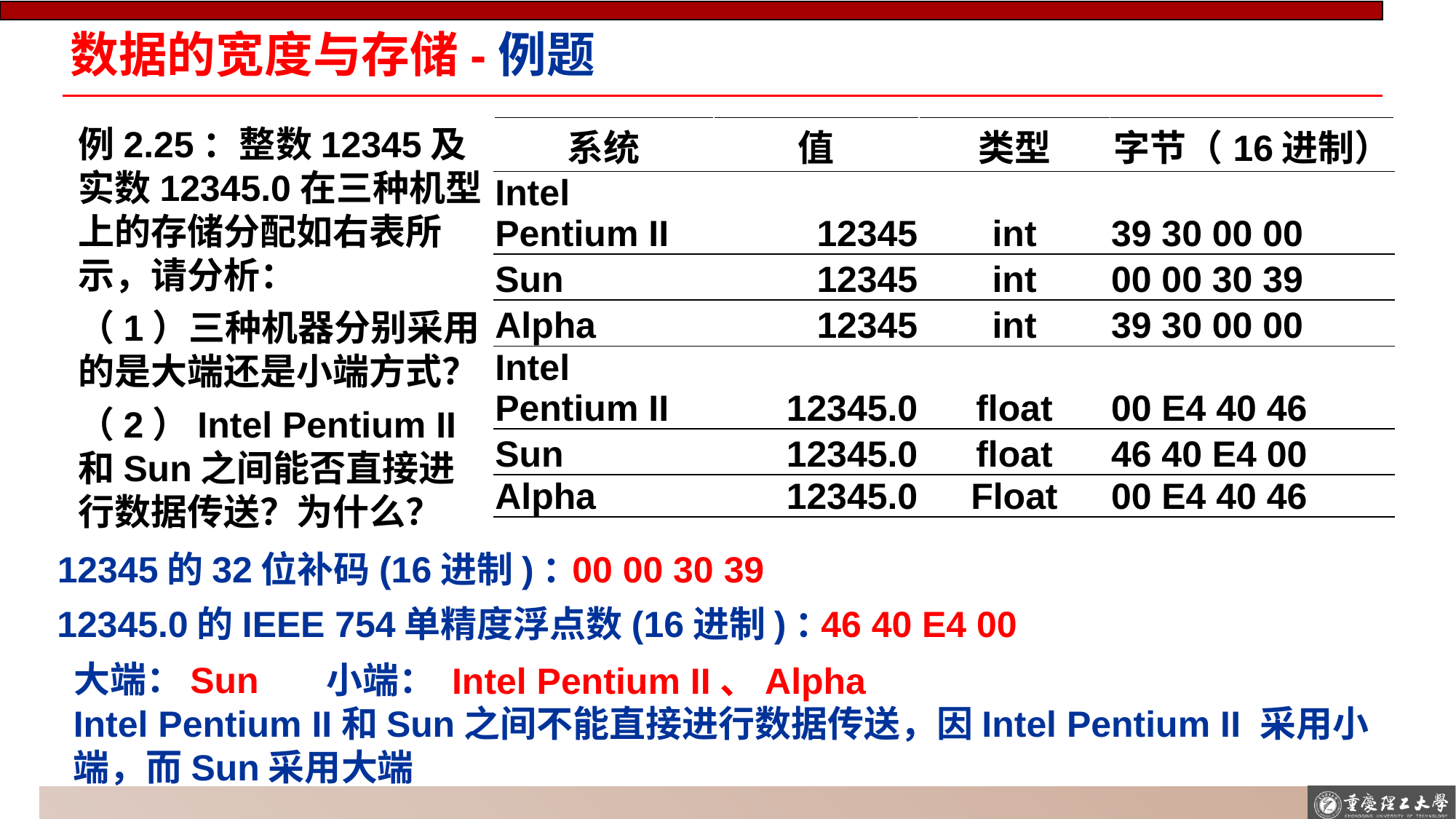

# 数据的宽度与存储-例题
| 系统 | 值 | 类型 | 字节（16进制） |
| --- | --- | --- | --- |
| Intel Pentium II | 12345 | int | 39 30 00 00 |
| Sun | 12345 | int | 00 00 30 39 |
| Alpha | 12345 | int | 39 30 00 00 |
| Intel Pentium II | 12345.0 | float | 00 E4 40 46 |
| Sun | 12345.0 | float | 46 40 E4 00 |
| Alpha | 12345.0 | Float | 00 E4 40 46 |
例2.25：整数12345及实数12345.0在三种机型上的存储分配如右表所示，请分析：
（1）三种机器分别采用的是大端还是小端方式？
（2）Intel Pentium II和Sun之间能否直接进行数据传送？为什么？
12345的32位补码(16进制)：
00 00 30 39
12345.0的IEEE 754单精度浮点数(16进制)：
46 40 E4 00
大端：
Sun
小端：
Intel Pentium II、Alpha
Intel Pentium II和Sun之间不能直接进行数据传送，因Intel Pentium II 采用小端，而Sun采用大端